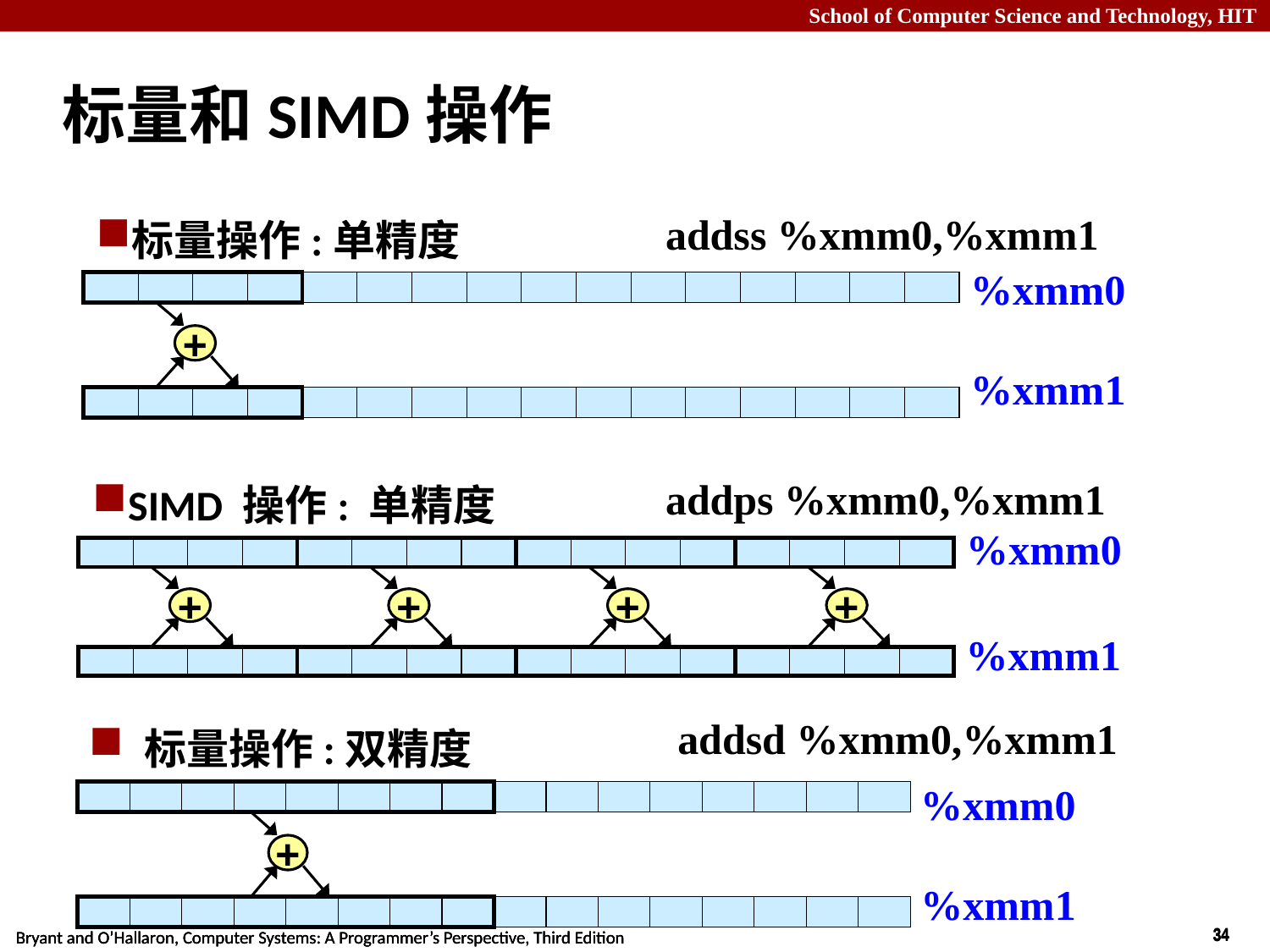

# 标量和SIMD操作

addss %xmm0,%xmm1
%xmm0

+

%xmm1

标量操作:单精度
addps %xmm0,%xmm1
%xmm0

+

+

+

+

%xmm1

SIMD 操作: 单精度
addsd %xmm0,%xmm1
%xmm0

+

%xmm1

 标量操作:双精度